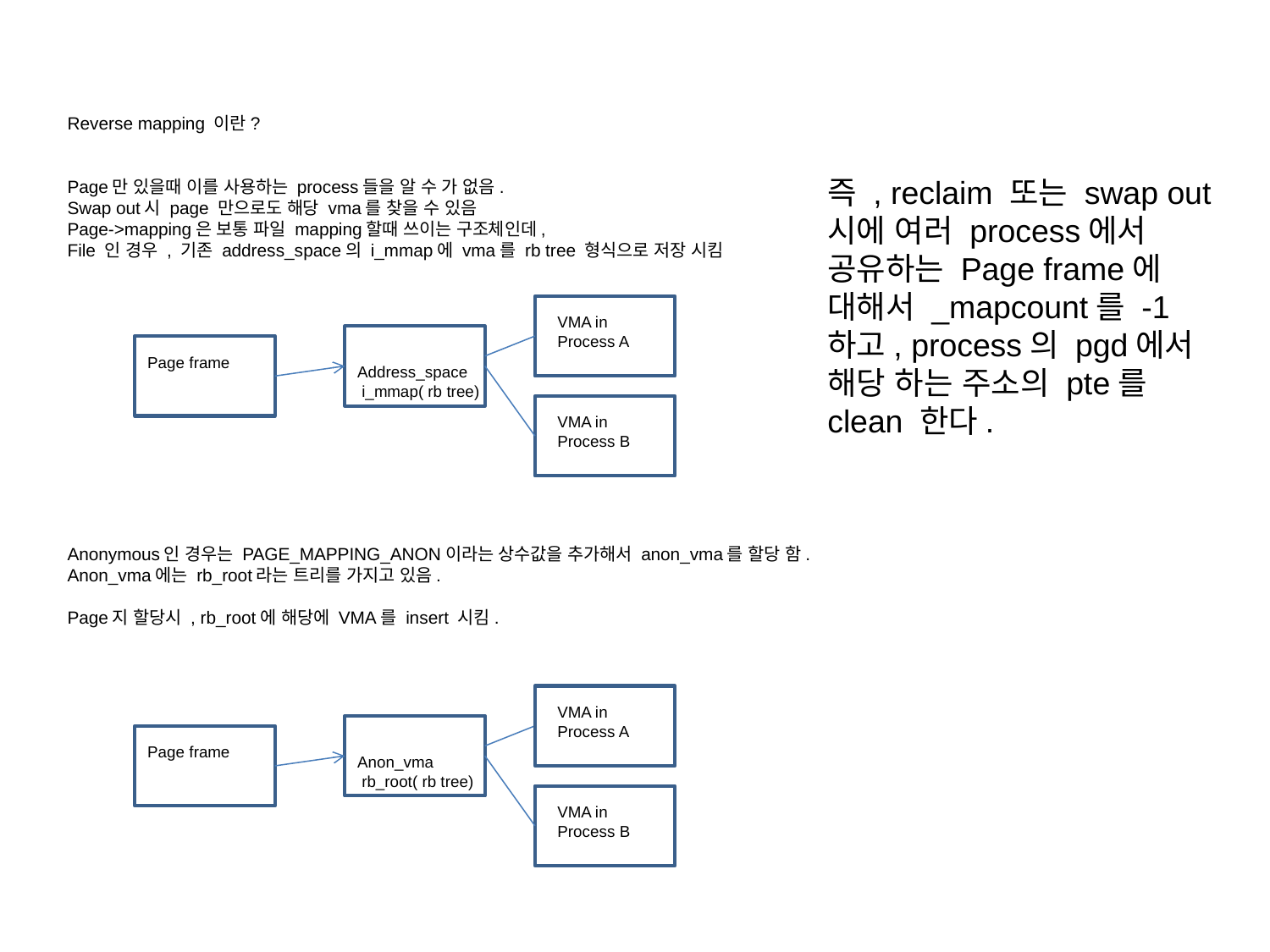

Reverse mapping 이란?

Page만 있을때 이를 사용하는 process들을 알 수 가 없음.
Swap out시 page 만으로도 해당 vma를 찾을 수 있음
Page->mapping은 보통 파일 mapping할때 쓰이는 구조체인데,
File 인 경우 , 기존 address_space의 i_mmap에 vma를 rb tree 형식으로 저장 시킴

즉 , reclaim 또는 swap out시에 여러 process에서 공유하는 Page frame에 대해서 _mapcount를 -1 하고, process의 pgd에서 해당 하는 주소의 pte를 clean 한다.

VMA in
Process A
o
o
Page frame
Address_space
 i_mmap( rb tree)

VMA in
Process B

Anonymous인 경우는 PAGE_MAPPING_ANON이라는 상수값을 추가해서 anon_vma를 할당 함.
Anon_vma에는 rb_root라는 트리를 가지고 있음.

Page지 할당시 , rb_root에 해당에 VMA를 insert 시킴.

VMA in
Process A
o
o
Page frame
Anon_vma
 rb_root( rb tree)

VMA in
Process B